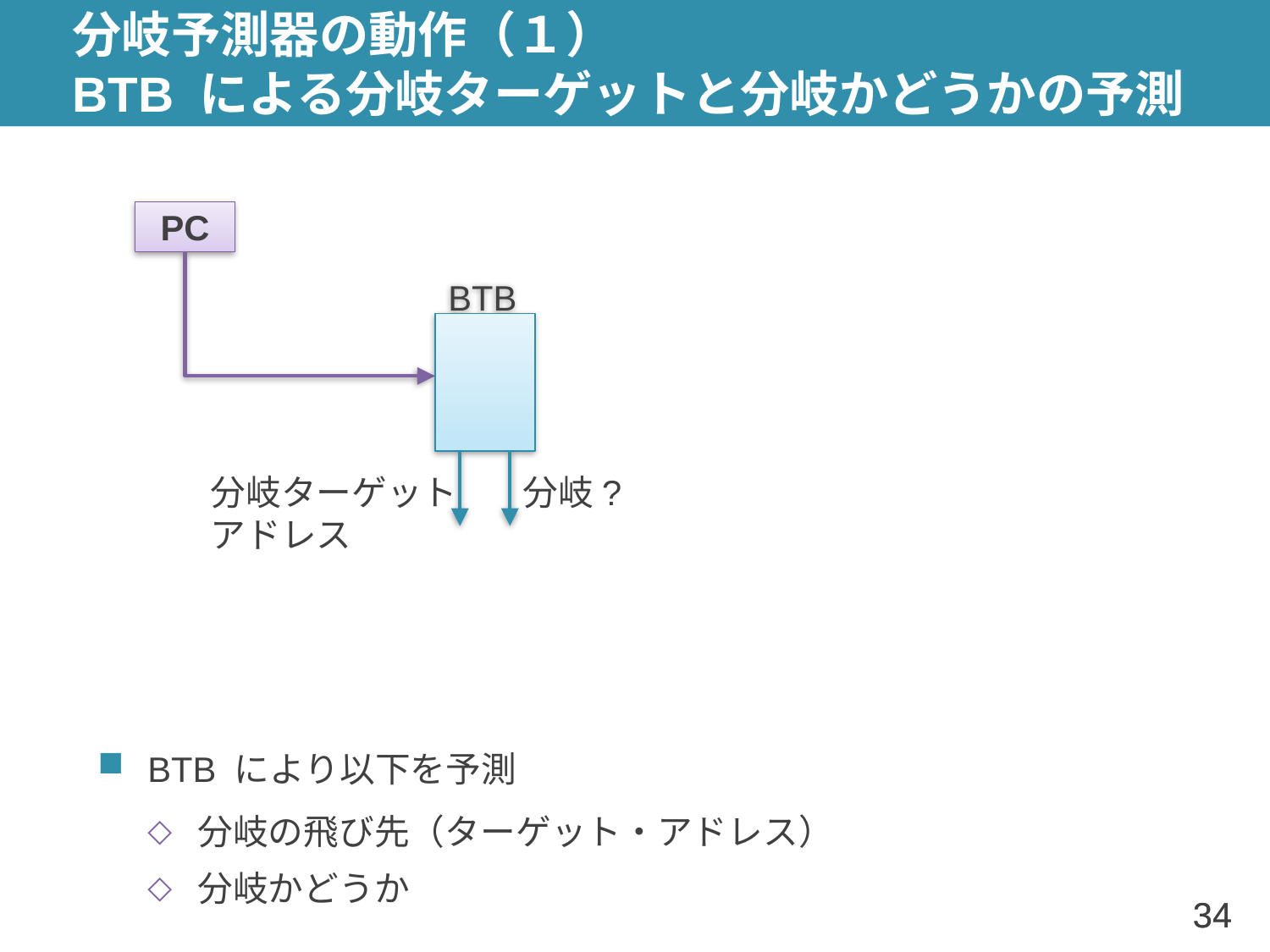

# 分岐予測器の動作（１） BTB による分岐ターゲットと分岐かどうかの予測

PC
BTB

分岐ターゲット
アドレス
分岐?
BTB により以下を予測
分岐の飛び先（ターゲット・アドレス）
分岐かどうか